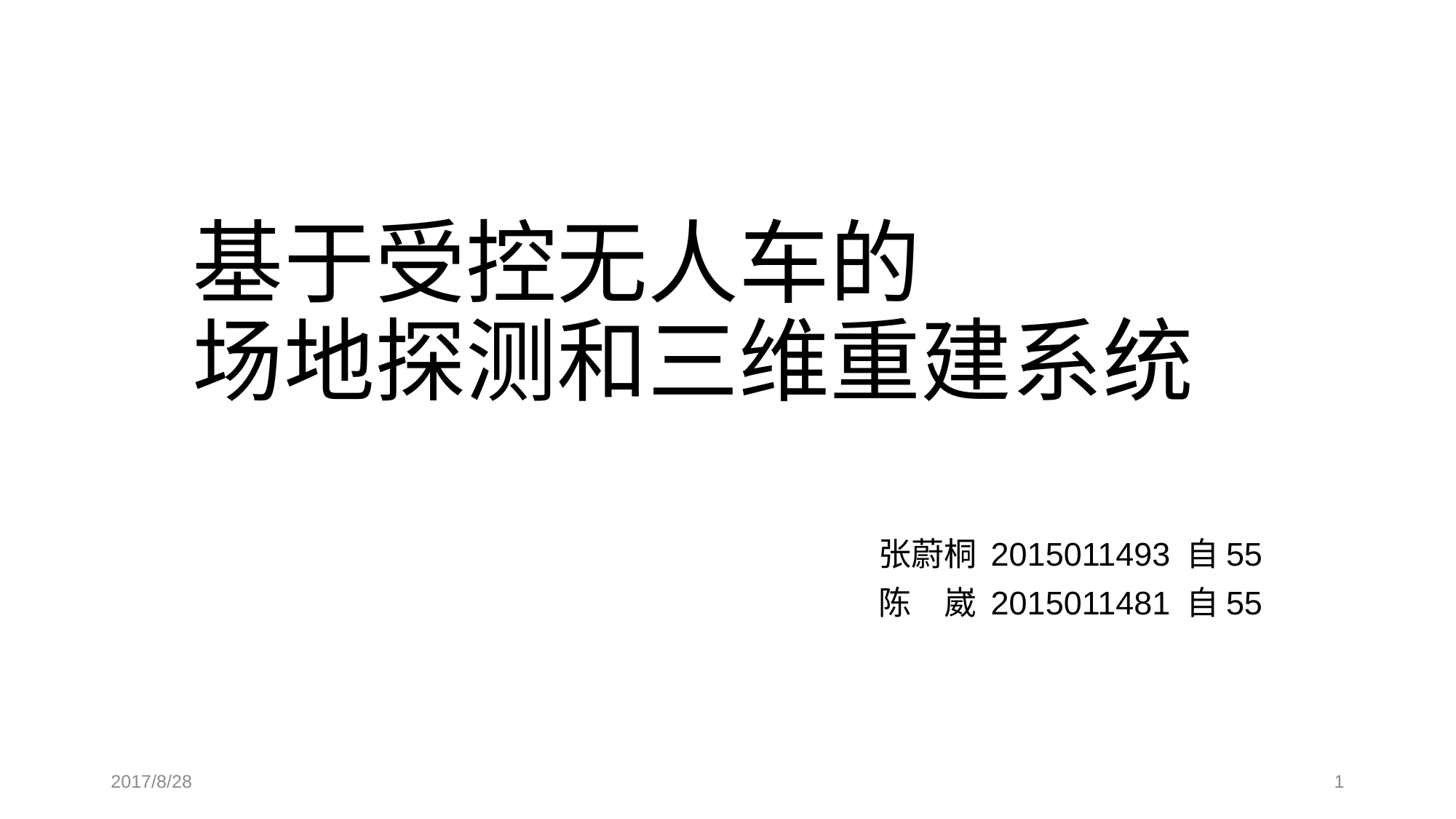

# 基于受控无人车的 场地探测和三维重建系统

张蔚桐 2015011493 自55
陈　崴 2015011481 自55
2017/8/28
1